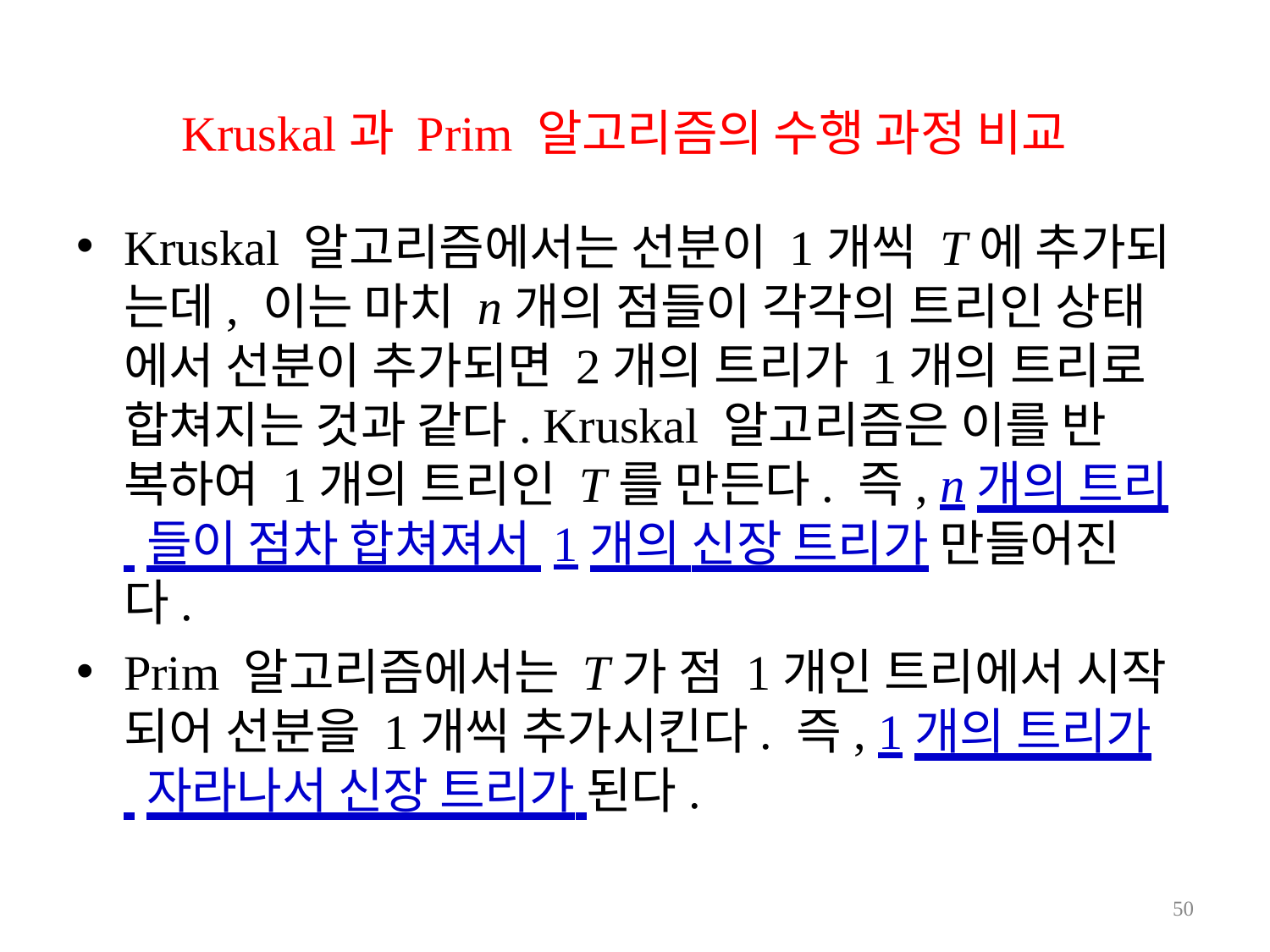

Kruskal과 Prim 알고리즘의 수행 과정 비교

Kruskal 알고리즘에서는 선분이 1개씩 T에 추가되  는데, 이는 마치 n개의 점들이 각각의 트리인 상태  에서 선분이 추가되면 2개의 트리가 1개의 트리로  합쳐지는 것과 같다. Kruskal 알고리즘은 이를 반  복하여 1개의 트리인 T를 만든다. 즉, n개의 트리
 들이 점차 합쳐져서 1개의 신장 트리가 만들어진  다.
Prim 알고리즘에서는 T가 점 1개인 트리에서 시작  되어 선분을 1개씩 추가시킨다. 즉, 1개의 트리가
 자라나서 신장 트리가 된다.
50